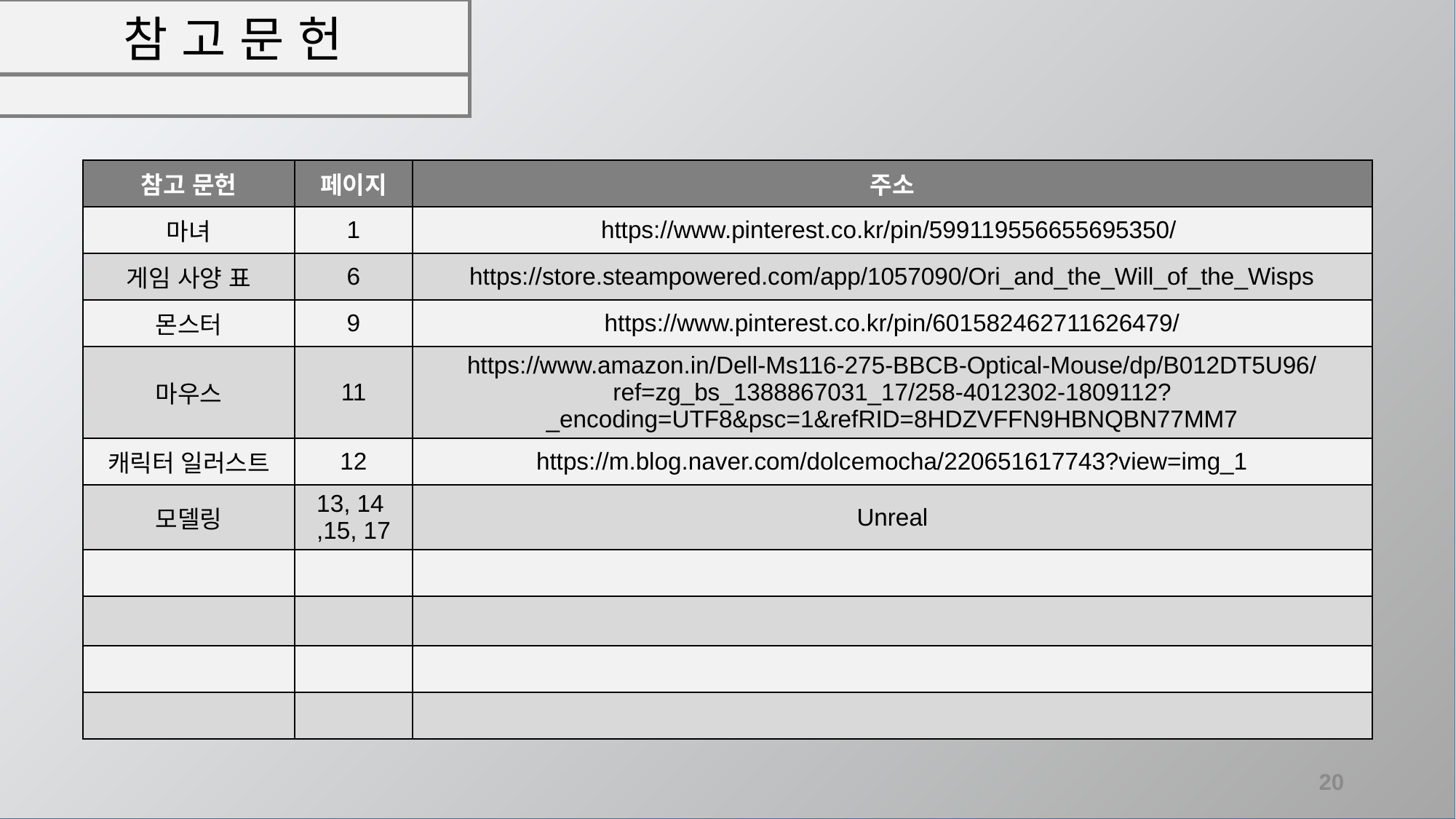

# 참 고 문 헌
| 참고 문헌 | 페이지 | 주소 |
| --- | --- | --- |
| 마녀 | 1 | https://www.pinterest.co.kr/pin/599119556655695350/ |
| 게임 사양 표 | 6 | https://store.steampowered.com/app/1057090/Ori\_and\_the\_Will\_of\_the\_Wisps |
| 몬스터 | 9 | https://www.pinterest.co.kr/pin/601582462711626479/ |
| 마우스 | 11 | https://www.amazon.in/Dell-Ms116-275-BBCB-Optical-Mouse/dp/B012DT5U96/ref=zg\_bs\_1388867031\_17/258-4012302-1809112?\_encoding=UTF8&psc=1&refRID=8HDZVFFN9HBNQBN77MM7 |
| 캐릭터 일러스트 | 12 | https://m.blog.naver.com/dolcemocha/220651617743?view=img\_1 |
| 모델링 | 13, 14 ,15, 17 | Unreal |
|  |  |  |
|  |  |  |
|  |  |  |
|  |  |  |
20